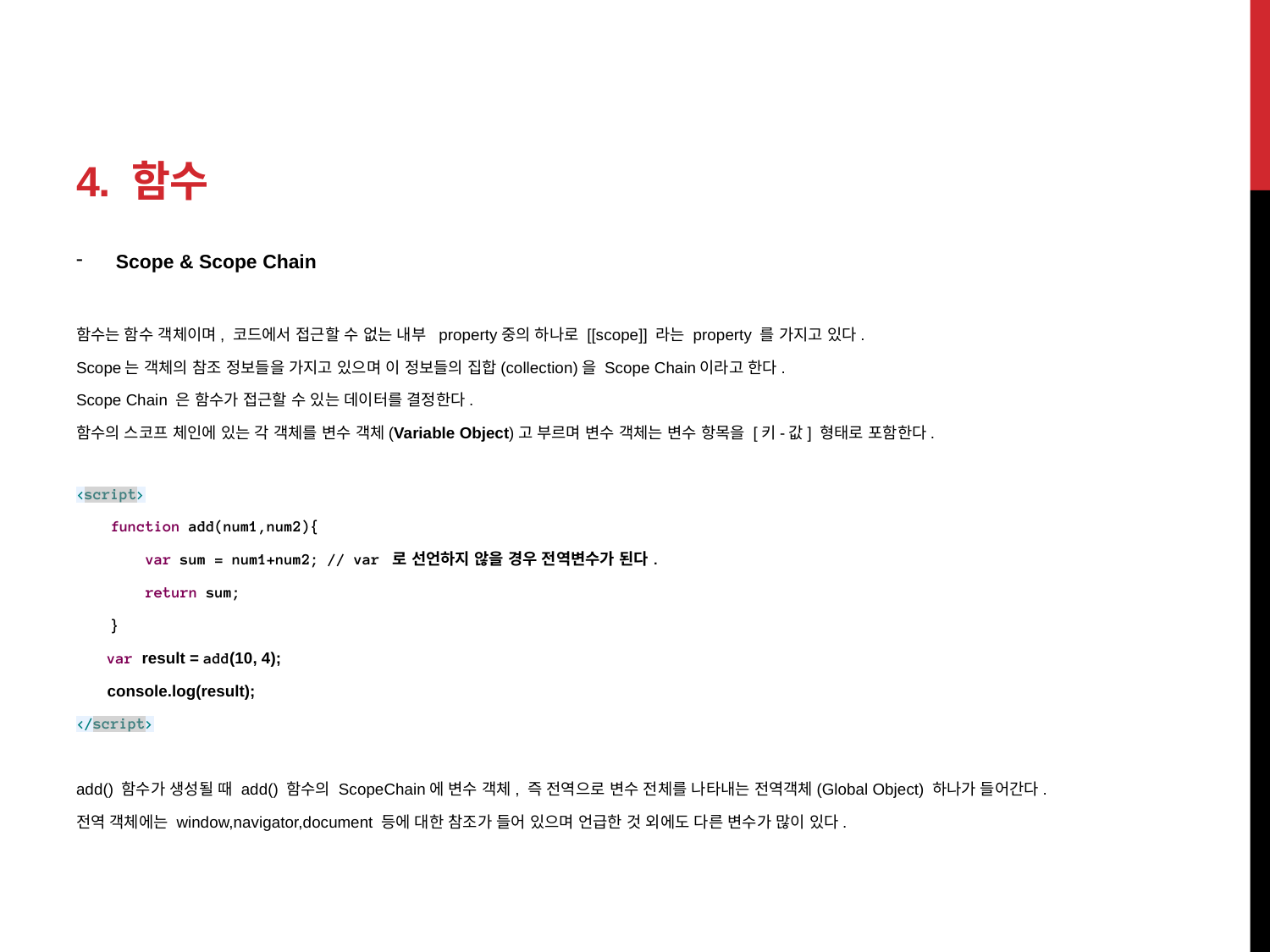

# 4. 함수
Scope & Scope Chain

함수는 함수 객체이며, 코드에서 접근할 수 없는 내부  property중의 하나로 [[scope]] 라는 property 를 가지고 있다.
Scope는 객체의 참조 정보들을 가지고 있으며 이 정보들의 집합(collection)을 Scope Chain이라고 한다.
Scope Chain 은 함수가 접근할 수 있는 데이터를 결정한다.
함수의 스코프 체인에 있는 각 객체를 변수 객체(Variable Object)고 부르며 변수 객체는 변수 항목을 [키-값] 형태로 포함한다.

<script>
    function add(num1,num2){
        var sum = num1+num2; // var 로 선언하지 않을 경우 전역변수가 된다.
        return sum;
    }
       var result = add(10, 4);
       console.log(result);
</script>

add() 함수가 생성될 때 add() 함수의 ScopeChain에 변수 객체, 즉 전역으로 변수 전체를 나타내는 전역객체(Global Object) 하나가 들어간다.
전역 객체에는 window,navigator,document 등에 대한 참조가 들어 있으며 언급한 것 외에도 다른 변수가 많이 있다.